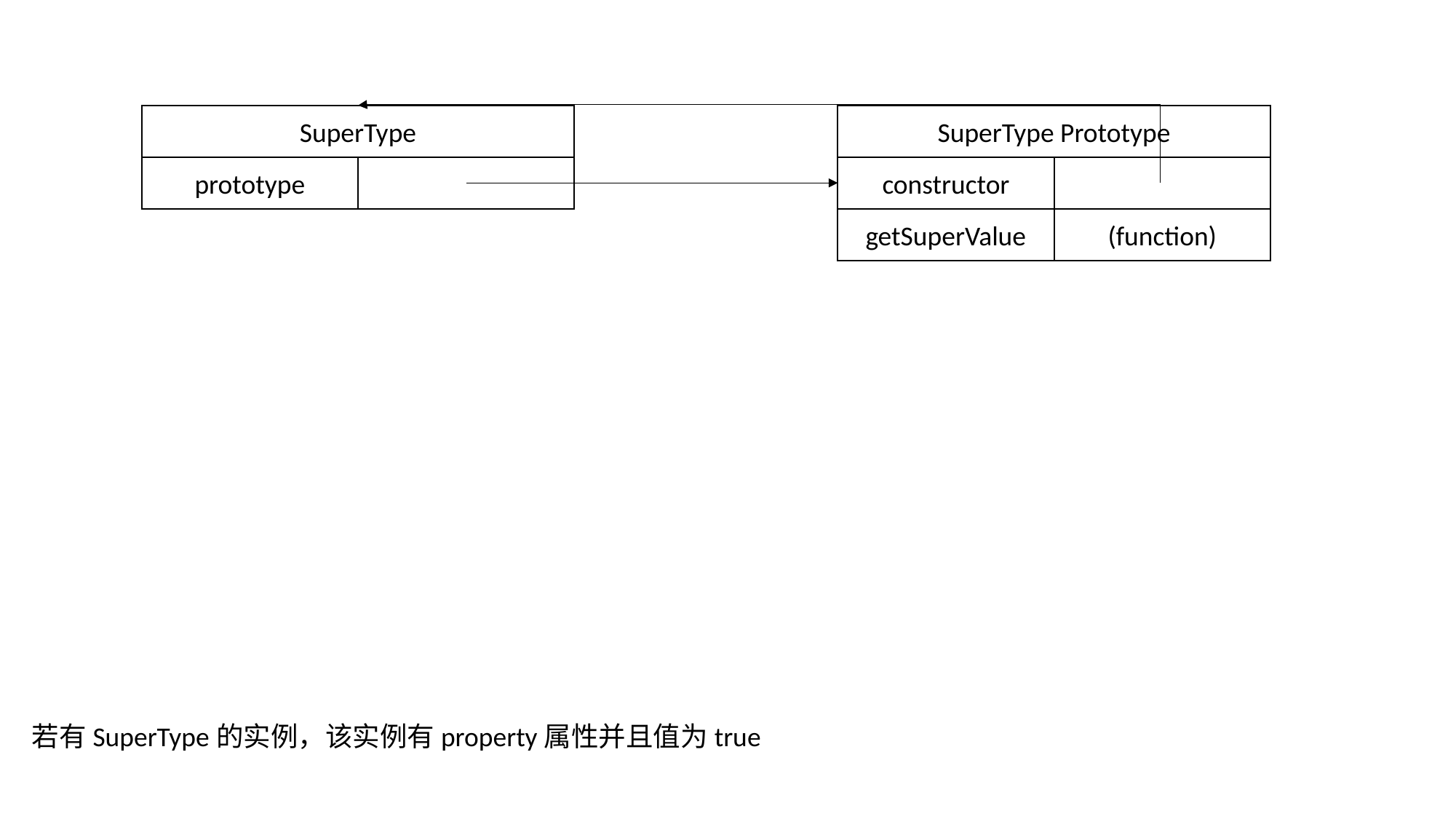

SuperType Prototype

constructor
(function)
getSuperValue
SuperType

prototype
若有SuperType的实例，该实例有property属性并且值为true